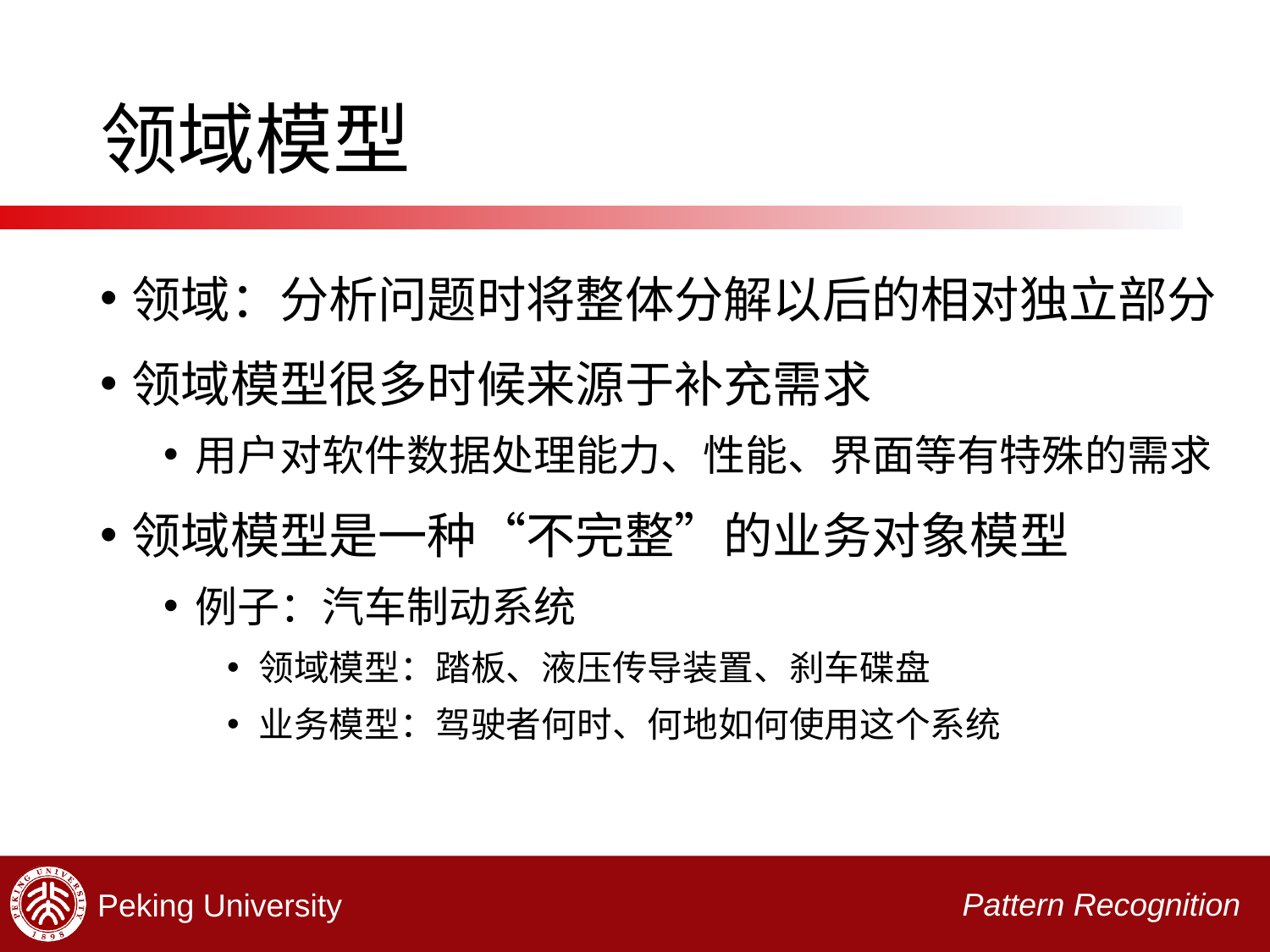

# 领域模型
领域：分析问题时将整体分解以后的相对独立部分
领域模型很多时候来源于补充需求
用户对软件数据处理能力、性能、界面等有特殊的需求
领域模型是一种“不完整”的业务对象模型
例子：汽车制动系统
领域模型：踏板、液压传导装置、刹车碟盘
业务模型：驾驶者何时、何地如何使用这个系统